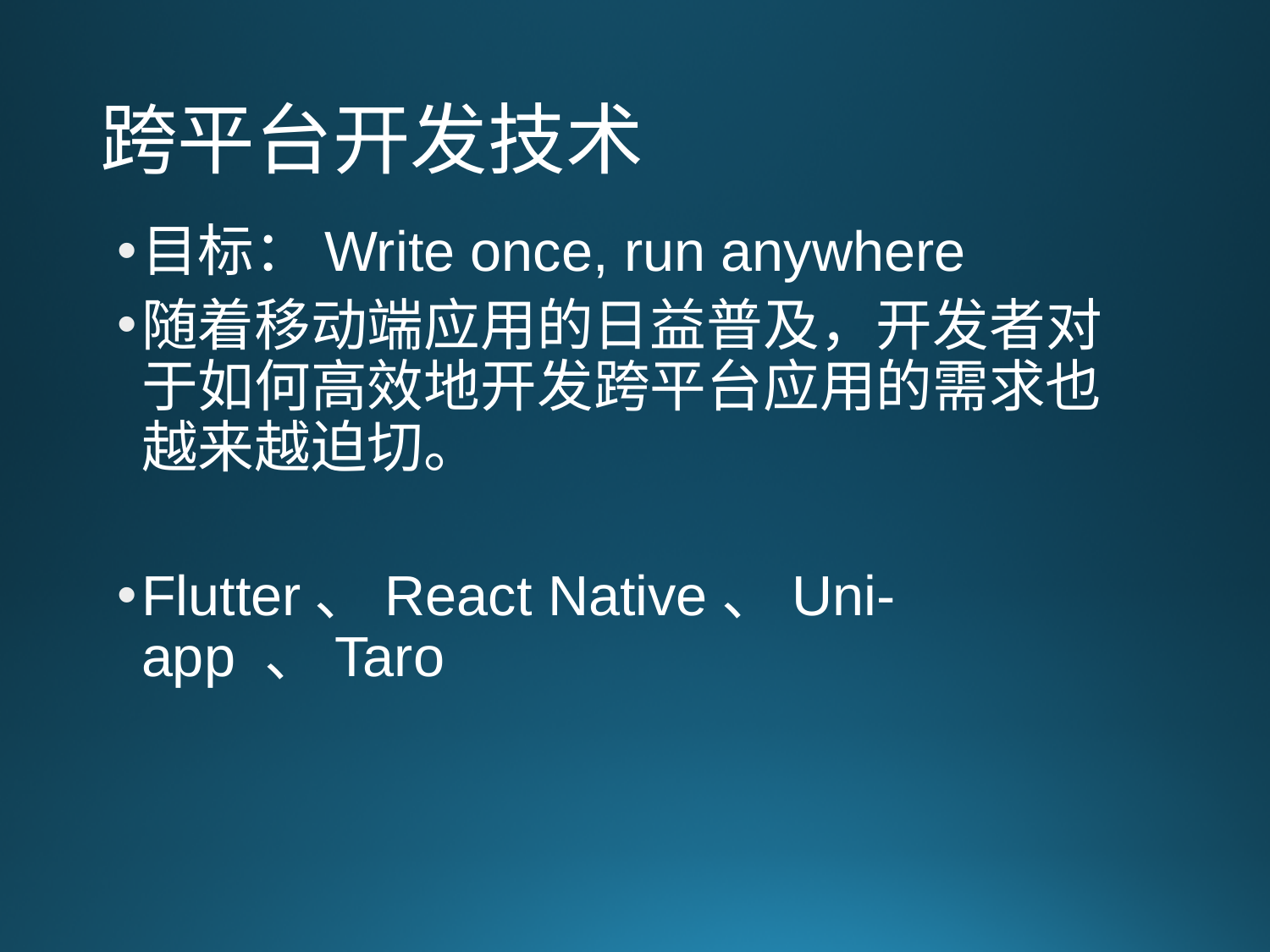

# 跨平台开发技术
目标：Write once, run anywhere
随着移动端应用的日益普及，开发者对于如何高效地开发跨平台应用的需求也越来越迫切。

Flutter、React Native、Uni-app 、Taro